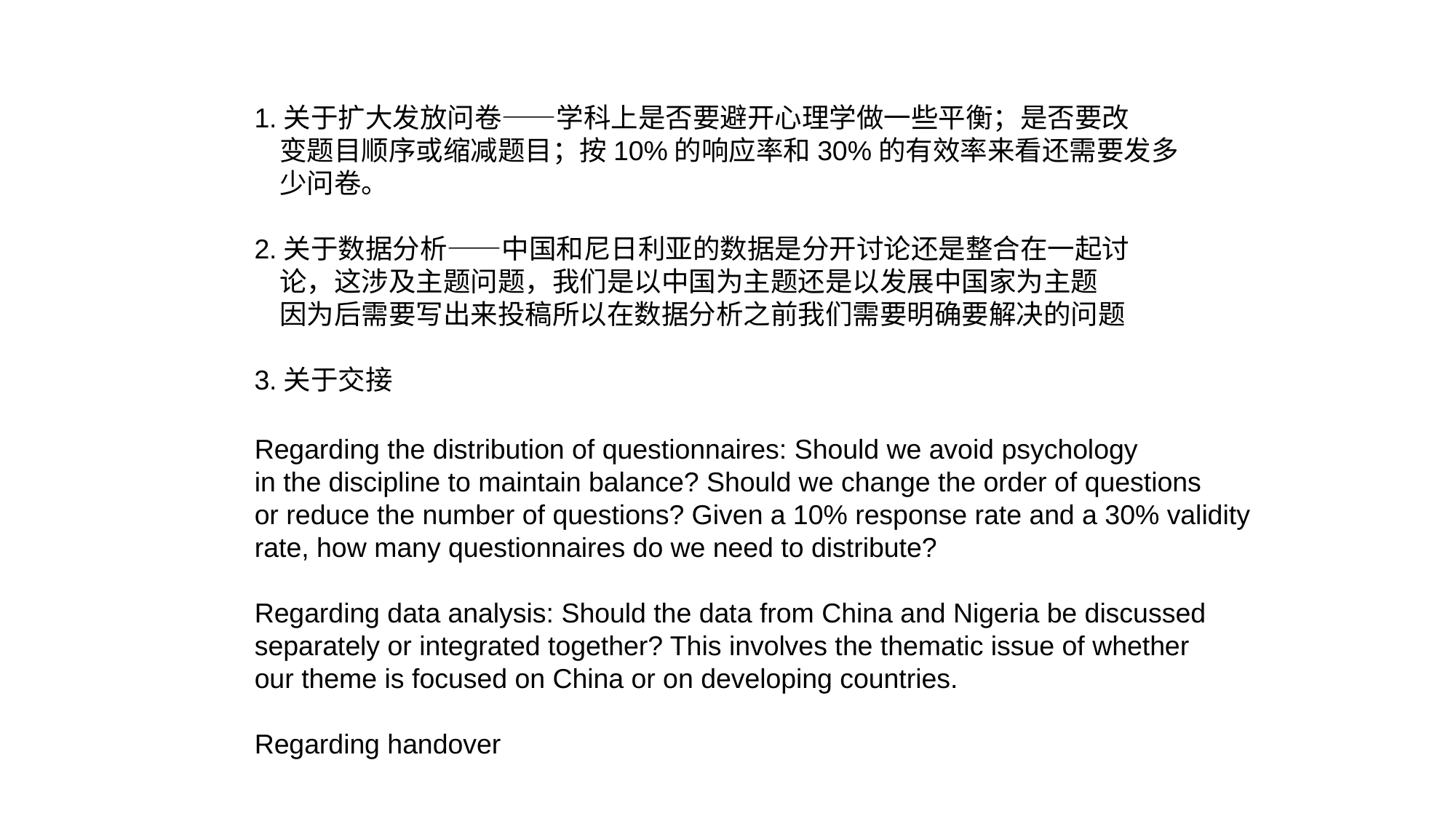

1.关于扩大发放问卷——学科上是否要避开心理学做一些平衡；是否要改
   变题目顺序或缩减题目；按10%的响应率和30%的有效率来看还需要发多
   少问卷。

2.关于数据分析——中国和尼日利亚的数据是分开讨论还是整合在一起讨
   论，这涉及主题问题，我们是以中国为主题还是以发展中国家为主题
   因为后需要写出来投稿所以在数据分析之前我们需要明确要解决的问题

3.关于交接
Regarding the distribution of questionnaires: Should we avoid psychology
in the discipline to maintain balance? Should we change the order of questions
or reduce the number of questions? Given a 10% response rate and a 30% validity
rate, how many questionnaires do we need to distribute?

Regarding data analysis: Should the data from China and Nigeria be discussed
separately or integrated together? This involves the thematic issue of whether
our theme is focused on China or on developing countries.

Regarding handover